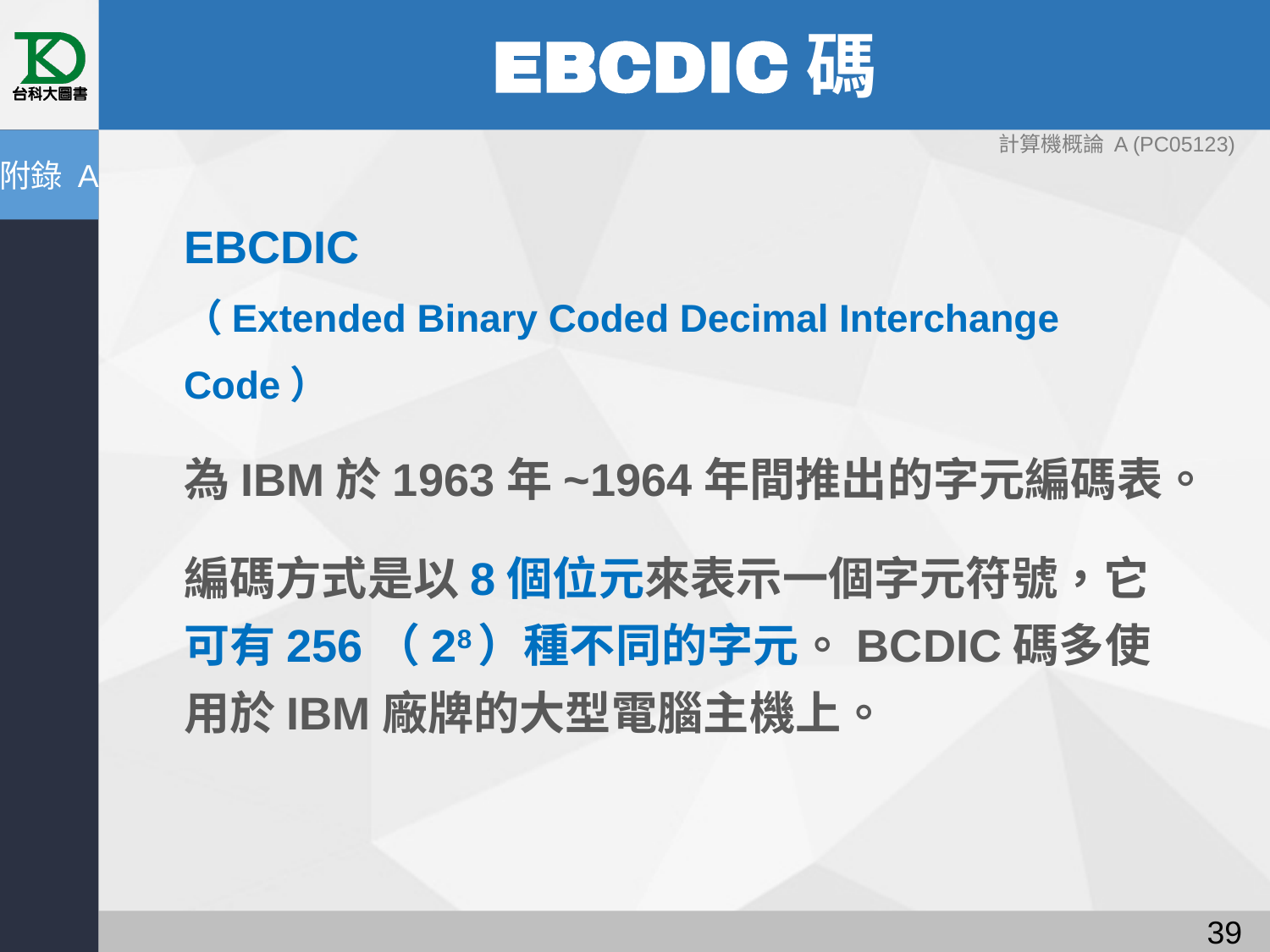

# EBCDIC碼
計算機概論 A (PC05123)
附錄 A
EBCDIC
（Extended Binary Coded Decimal Interchange Code）
為IBM於1963年~1964年間推出的字元編碼表。
編碼方式是以8個位元來表示一個字元符號，它可有256（28）種不同的字元。BCDIC碼多使用於IBM廠牌的大型電腦主機上。
39